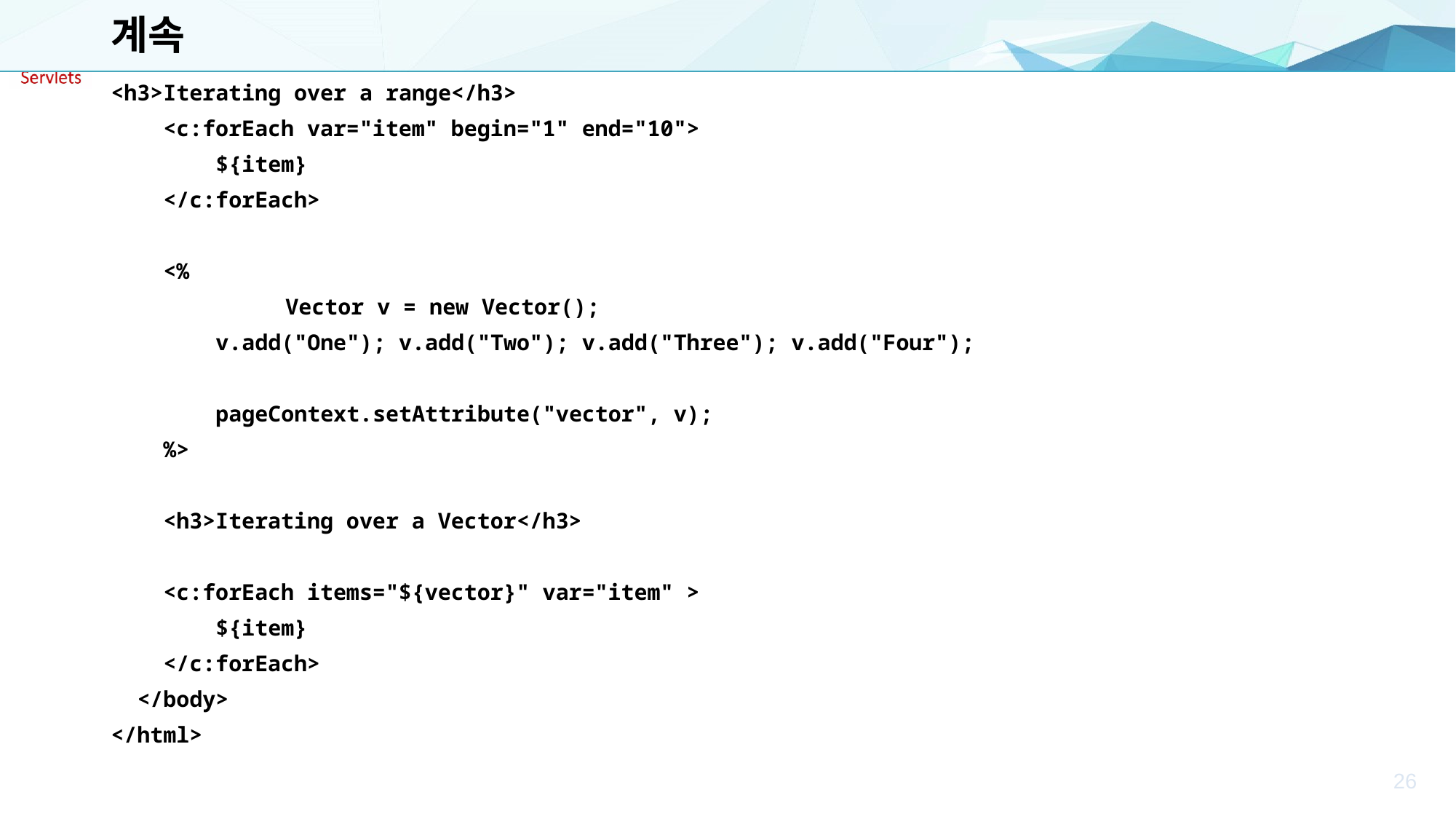

# 계속
<h3>Iterating over a range</h3>
    <c:forEach var="item" begin="1" end="10">
        ${item}
    </c:forEach>

    <%
		Vector v = new Vector();
        v.add("One"); v.add("Two"); v.add("Three"); v.add("Four");

        pageContext.setAttribute("vector", v);
    %>

    <h3>Iterating over a Vector</h3>

    <c:forEach items="${vector}" var="item" >
        ${item}
    </c:forEach>
  </body>
</html>

26